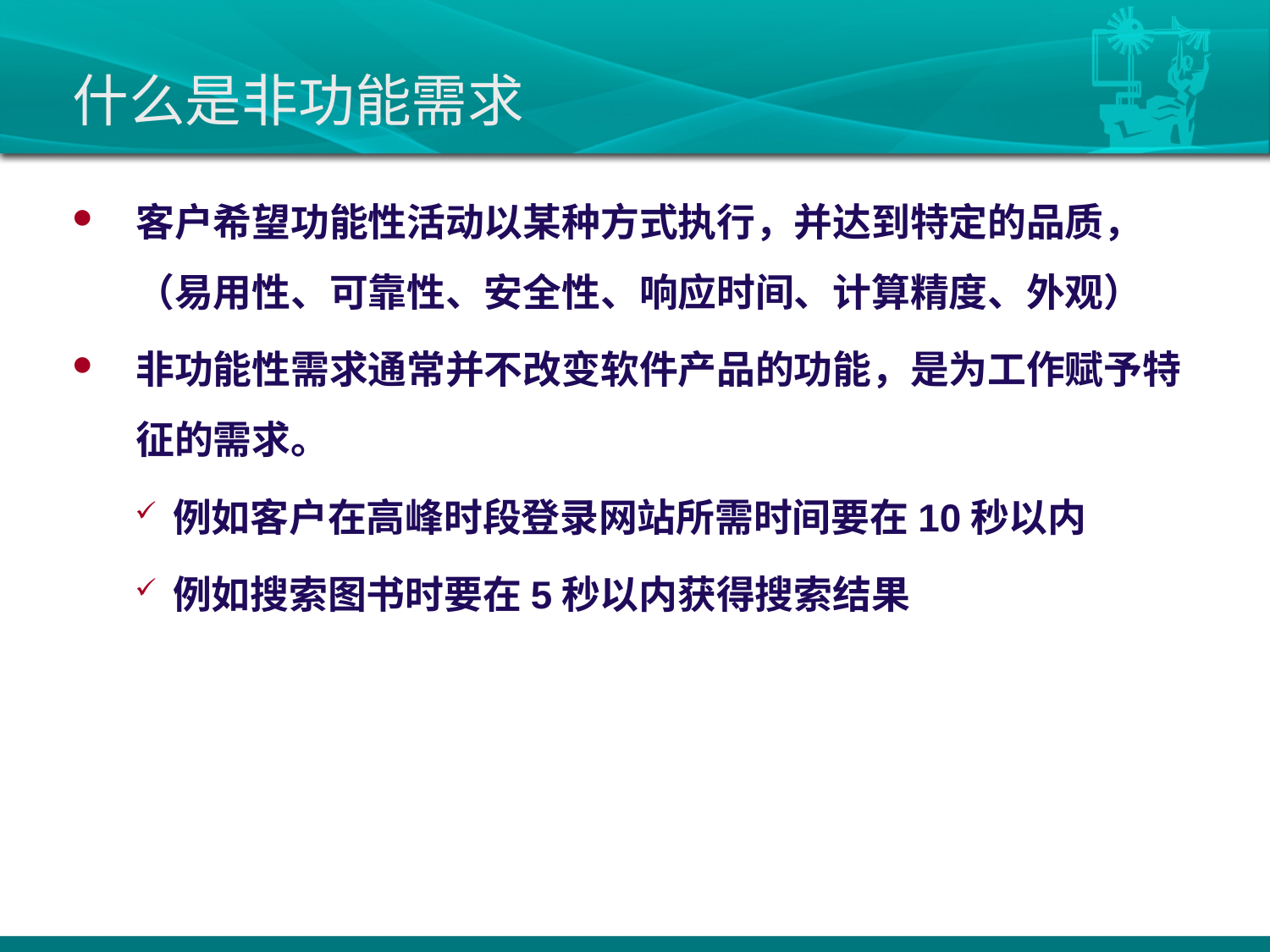

# 什么是非功能需求
客户希望功能性活动以某种方式执行，并达到特定的品质，（易用性、可靠性、安全性、响应时间、计算精度、外观）
非功能性需求通常并不改变软件产品的功能，是为工作赋予特征的需求。
例如客户在高峰时段登录网站所需时间要在10秒以内
例如搜索图书时要在5秒以内获得搜索结果